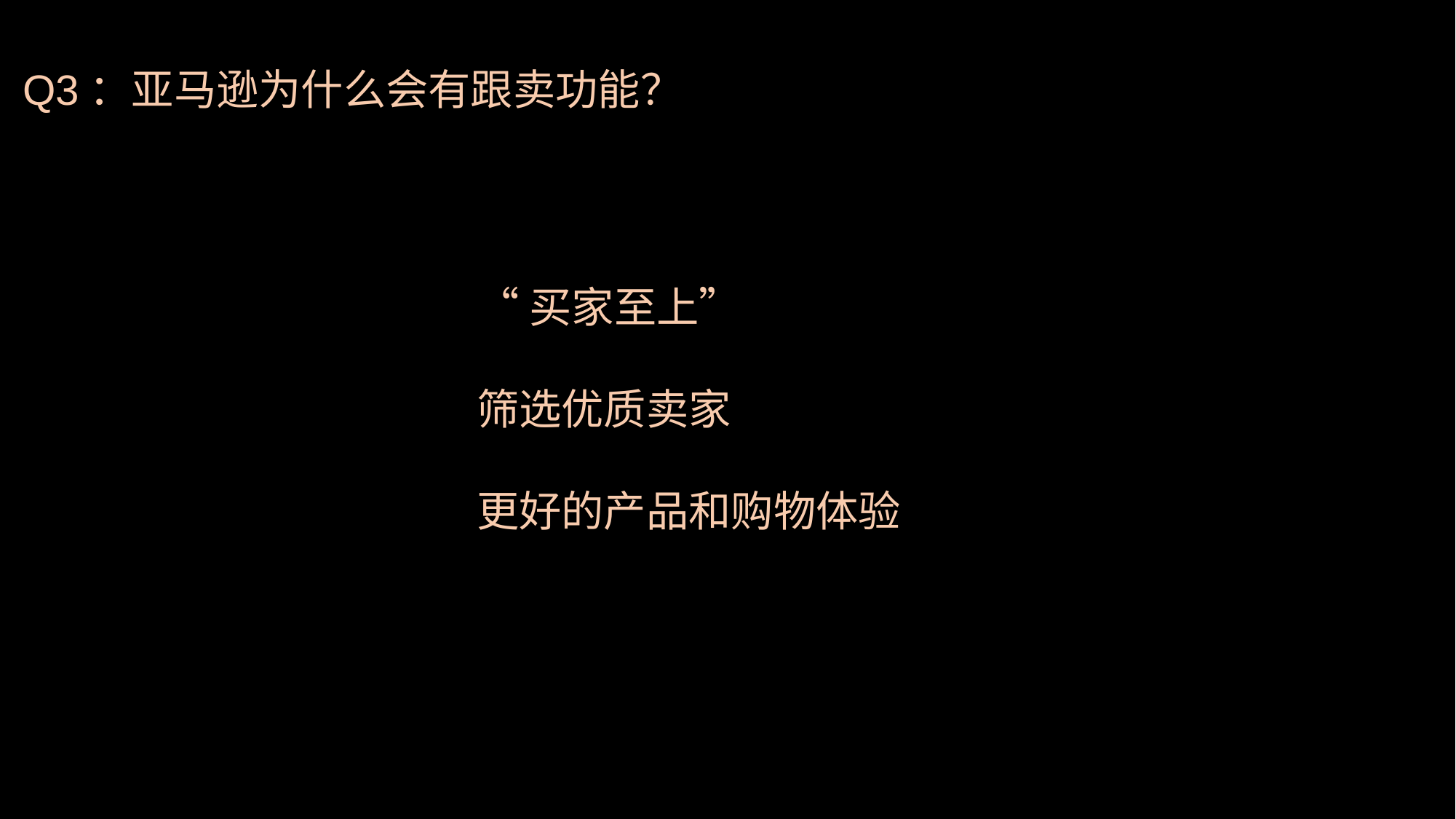

Q3：亚马逊为什么会有跟卖功能？
“买家至上”

筛选优质卖家

更好的产品和购物体验